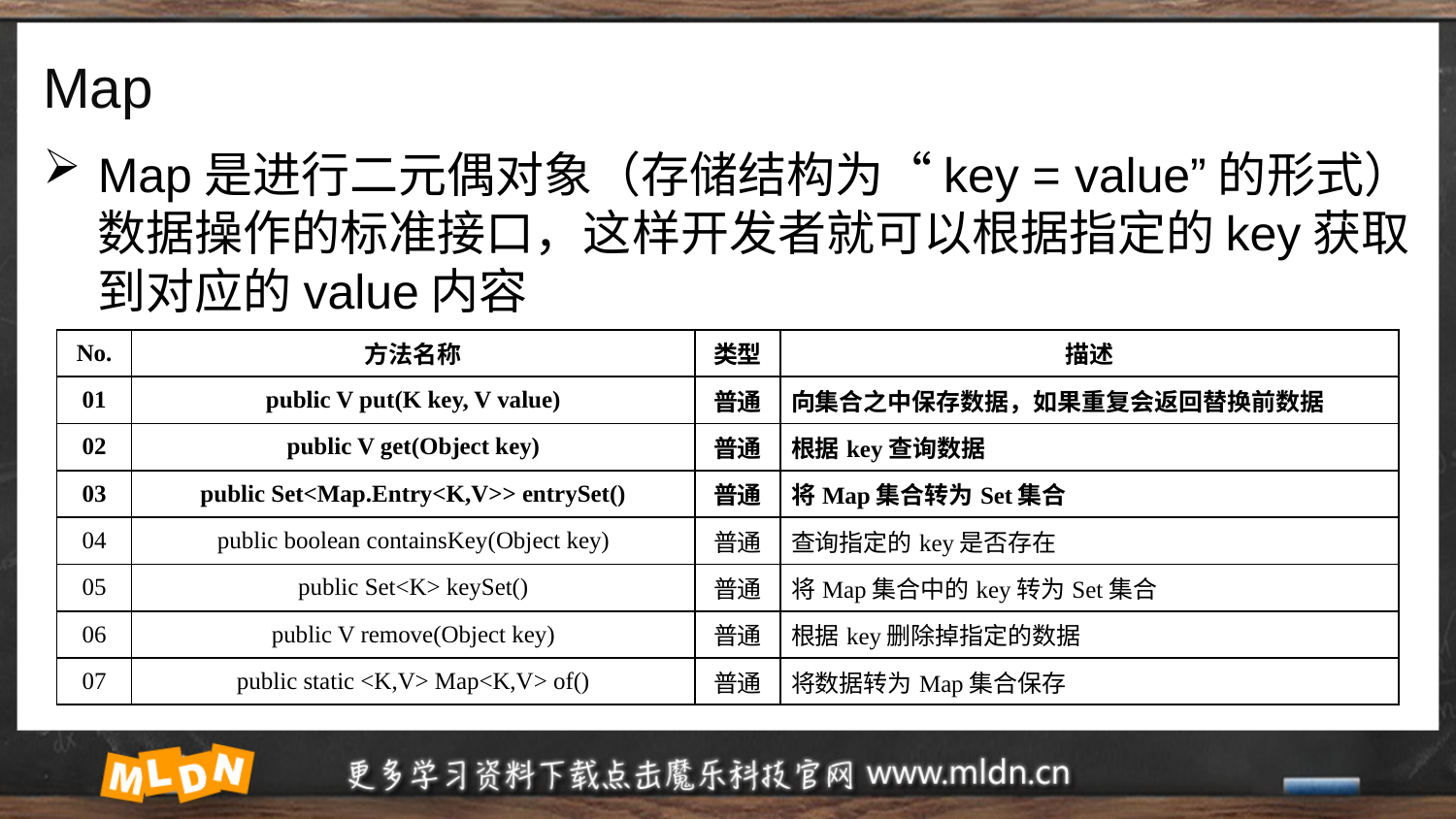

# Map
Map是进行二元偶对象（存储结构为“key = value”的形式）数据操作的标准接口，这样开发者就可以根据指定的key获取到对应的value内容
| No. | 方法名称 | 类型 | 描述 |
| --- | --- | --- | --- |
| 01 | public V put​(K key, V value) | 普通 | 向集合之中保存数据，如果重复会返回替换前数据 |
| 02 | public V get​(Object key) | 普通 | 根据key查询数据 |
| 03 | public Set<Map.Entry<K,V>> entrySet() | 普通 | 将Map集合转为Set集合 |
| 04 | public boolean containsKey​(Object key) | 普通 | 查询指定的key是否存在 |
| 05 | public Set<K> keySet() | 普通 | 将Map集合中的key转为Set集合 |
| 06 | public V remove​(Object key) | 普通 | 根据key删除掉指定的数据 |
| 07 | public static <K,V> Map<K,V> of() | 普通 | 将数据转为Map集合保存 |